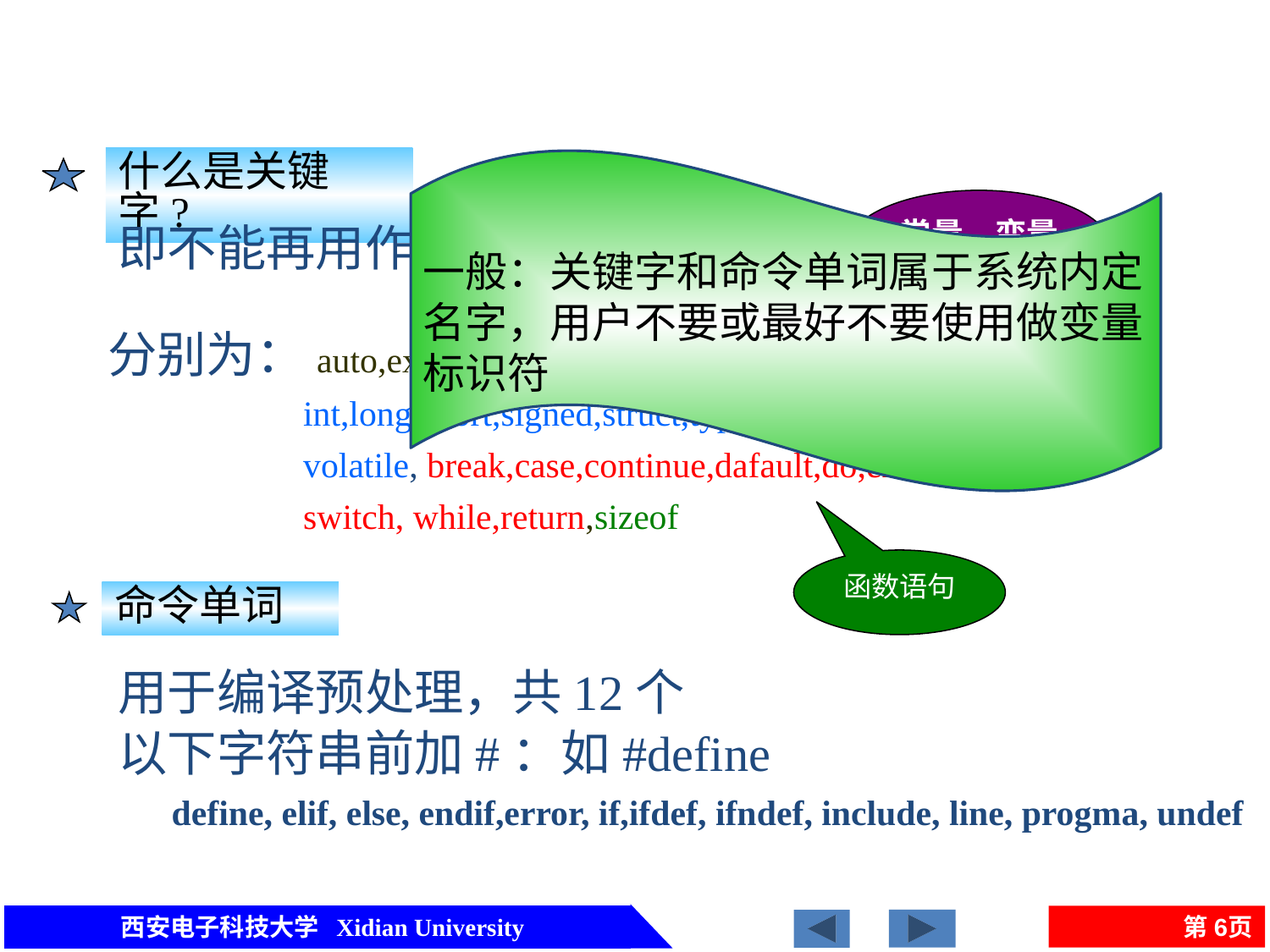

什么是关键字?

一般：关键字和命令单词属于系统内定名字，用户不要或最好不要使用做变量标识符
常量、变量类型定义
变量存储类别
即不能再用作标识符的保留字，共32个
分别为：auto,extern,register,static,char,const,double,enum,float,
                      int,long,short,signed,struct,typedef,union,unsigned,void,
                      volatile, break,case,continue,dafault,do,else,for,goto,if,
                      switch, while,return,sizeof
函数语句
命令单词

用于编译预处理，共12个
以下字符串前加#：如#define
      define, elif, else, endif,error, if,ifdef, ifndef, include, line, progma, undef